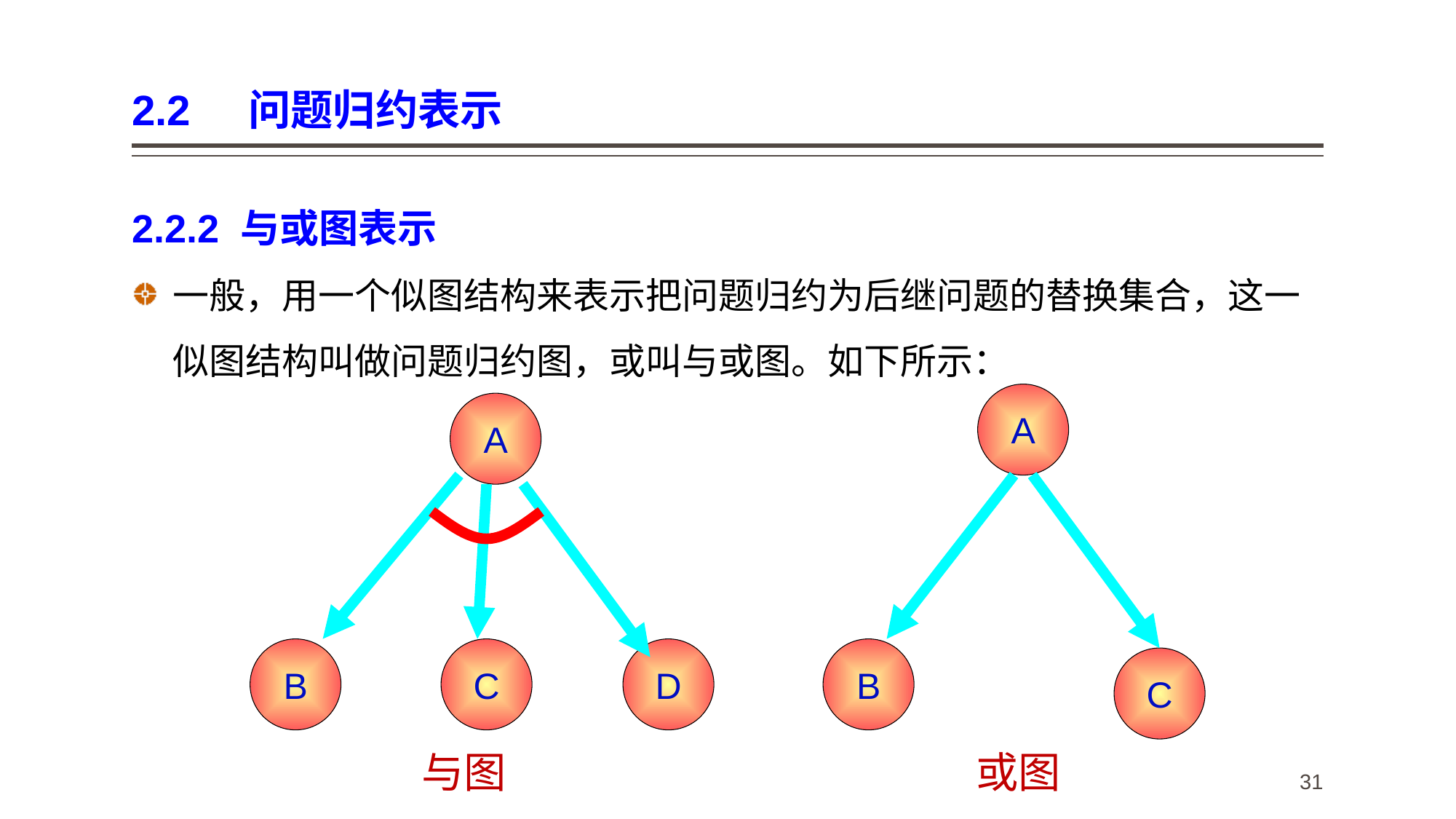

# 2.2    问题归约表示
2.2.2 与或图表示
一般，用一个似图结构来表示把问题归约为后继问题的替换集合，这一似图结构叫做问题归约图，或叫与或图。如下所示：

A
A

B
C
D
B
C
与图
或图
31